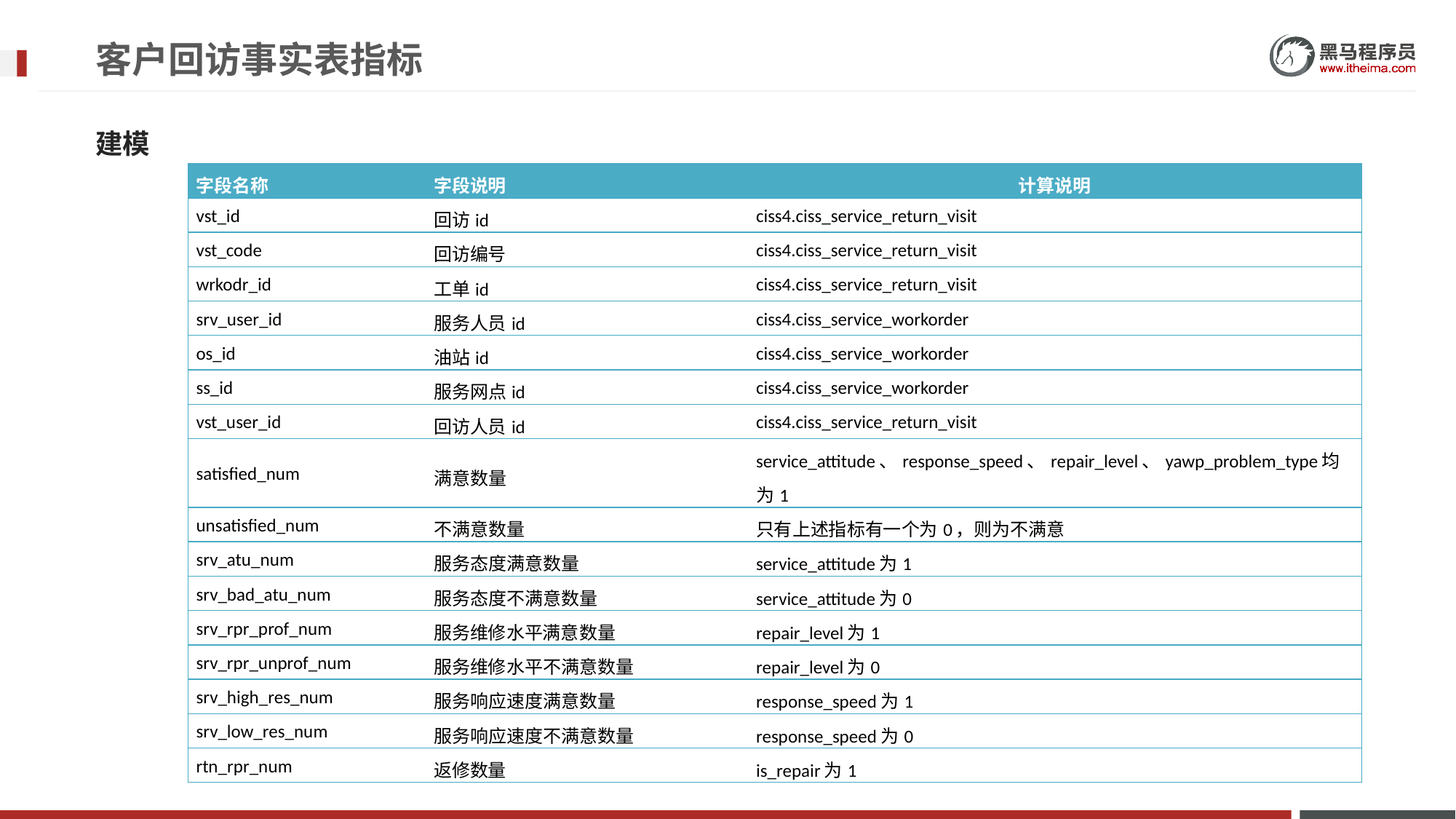

# 客户回访事实表指标
建模
| 字段名称 | 字段说明 | 计算说明 |
| --- | --- | --- |
| vst\_id | 回访id | ciss4.ciss\_service\_return\_visit |
| vst\_code | 回访编号 | ciss4.ciss\_service\_return\_visit |
| wrkodr\_id | 工单id | ciss4.ciss\_service\_return\_visit |
| srv\_user\_id | 服务人员id | ciss4.ciss\_service\_workorder |
| os\_id | 油站id | ciss4.ciss\_service\_workorder |
| ss\_id | 服务网点id | ciss4.ciss\_service\_workorder |
| vst\_user\_id | 回访人员id | ciss4.ciss\_service\_return\_visit |
| satisfied\_num | 满意数量 | service\_attitude、response\_speed、repair\_level、yawp\_problem\_type均为1 |
| unsatisfied\_num | 不满意数量 | 只有上述指标有一个为0，则为不满意 |
| srv\_atu\_num | 服务态度满意数量 | service\_attitude为1 |
| srv\_bad\_atu\_num | 服务态度不满意数量 | service\_attitude为0 |
| srv\_rpr\_prof\_num | 服务维修水平满意数量 | repair\_level为1 |
| srv\_rpr\_unprof\_num | 服务维修水平不满意数量 | repair\_level为0 |
| srv\_high\_res\_num | 服务响应速度满意数量 | response\_speed为1 |
| srv\_low\_res\_num | 服务响应速度不满意数量 | response\_speed为0 |
| rtn\_rpr\_num | 返修数量 | is\_repair为1 |